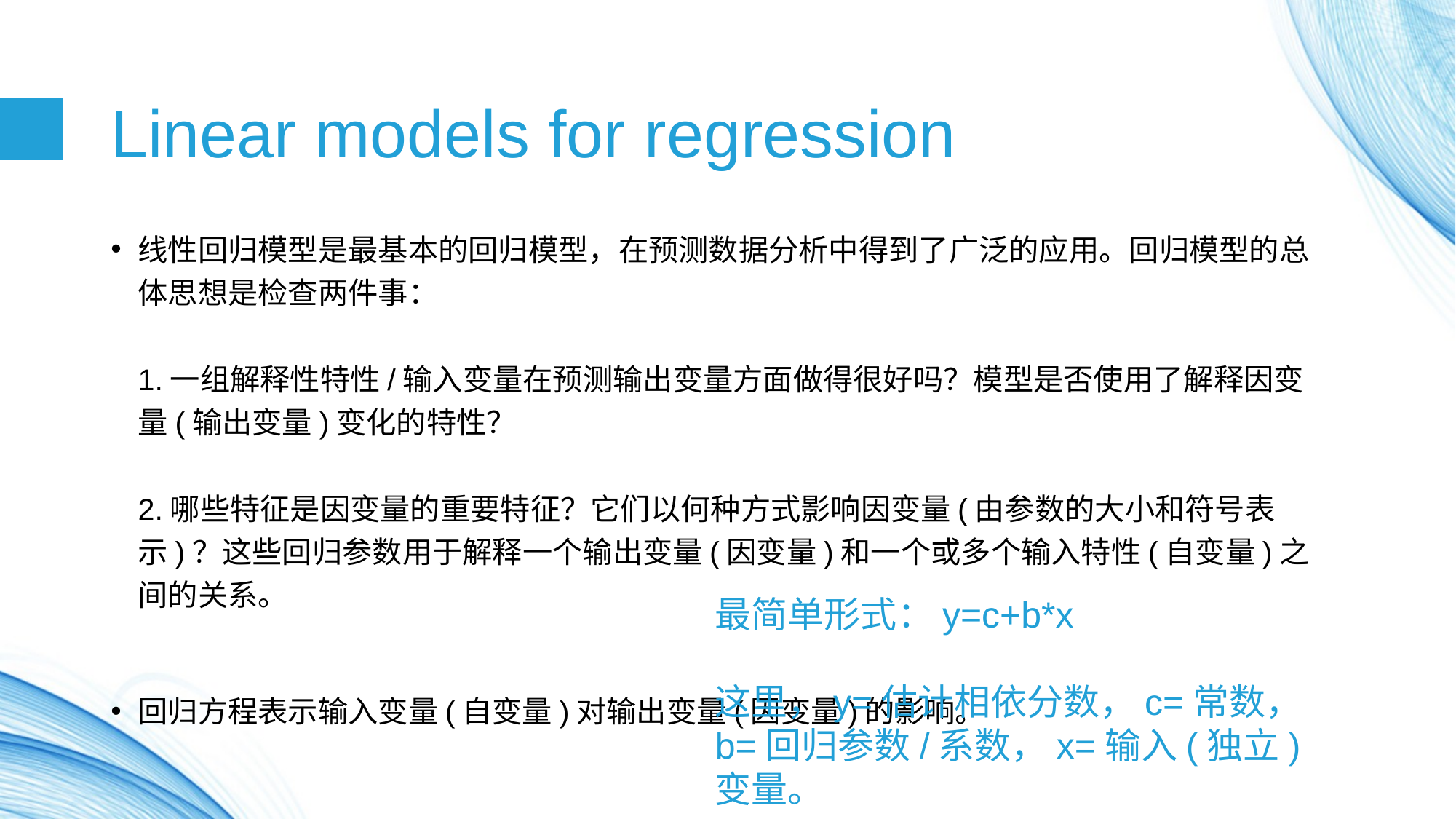

# Linear models for regression
线性回归模型是最基本的回归模型，在预测数据分析中得到了广泛的应用。回归模型的总体思想是检查两件事：
1.一组解释性特性/输入变量在预测输出变量方面做得很好吗？模型是否使用了解释因变量(输出变量)变化的特性？
2.哪些特征是因变量的重要特征？它们以何种方式影响因变量(由参数的大小和符号表示)？这些回归参数用于解释一个输出变量(因变量)和一个或多个输入特性(自变量)之间的关系。

回归方程表示输入变量(自变量)对输出变量(因变量)的影响。
最简单形式：y=c+b*x

这里，y=估计相依分数，c=常数，b=回归参数/系数，x=输入(独立)变量。